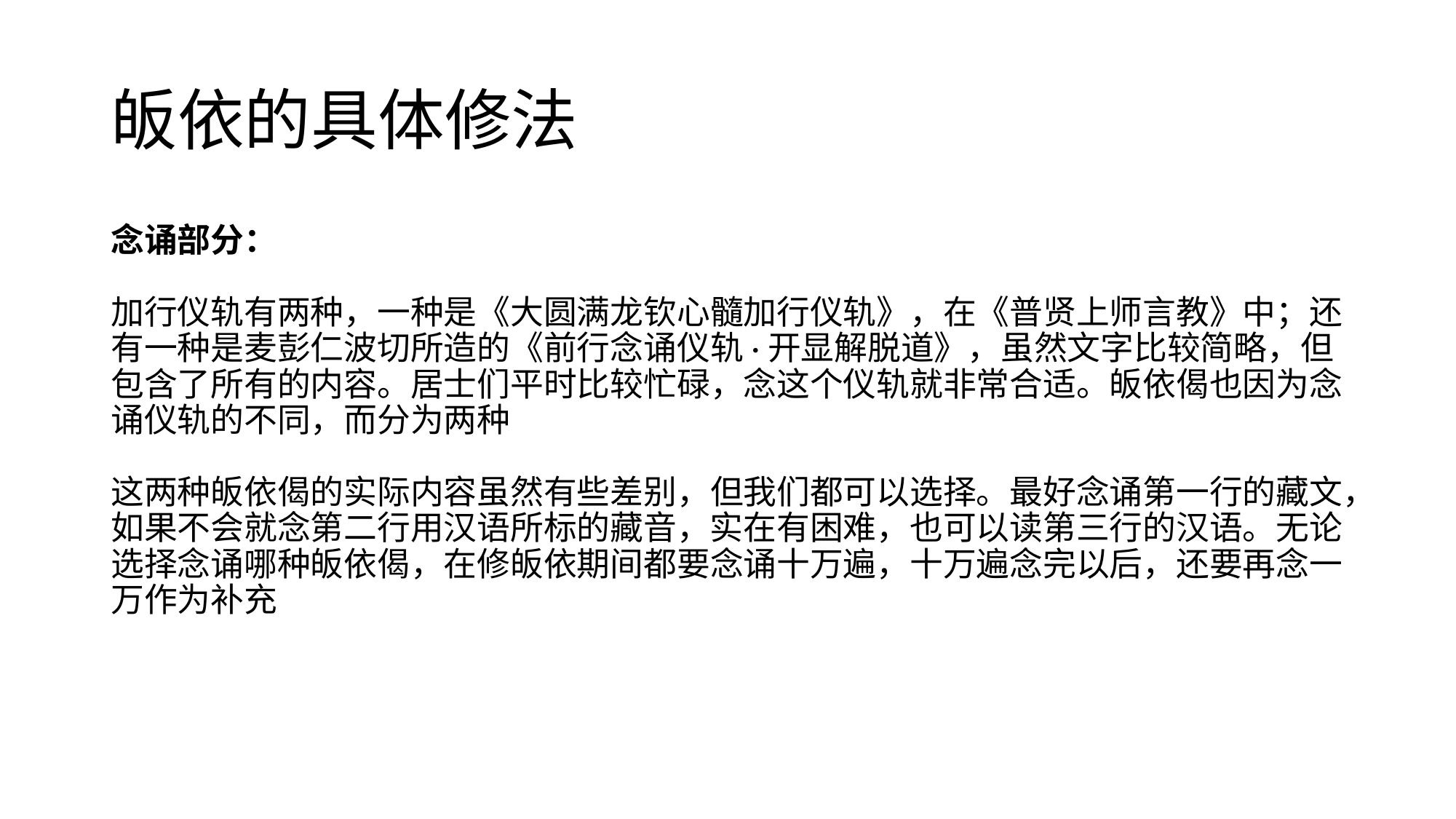

# 皈依的具体修法
念诵部分：

加行仪轨有两种，一种是《大圆满龙钦心髓加行仪轨》，在《普贤上师言教》中；还有一种是麦彭仁波切所造的《前行念诵仪轨·开显解脱道》，虽然文字比较简略，但包含了所有的内容。居士们平时比较忙碌，念这个仪轨就非常合适。皈依偈也因为念诵仪轨的不同，而分为两种

这两种皈依偈的实际内容虽然有些差别，但我们都可以选择。最好念诵第一行的藏文，如果不会就念第二行用汉语所标的藏音，实在有困难，也可以读第三行的汉语。无论选择念诵哪种皈依偈，在修皈依期间都要念诵十万遍，十万遍念完以后，还要再念一万作为补充